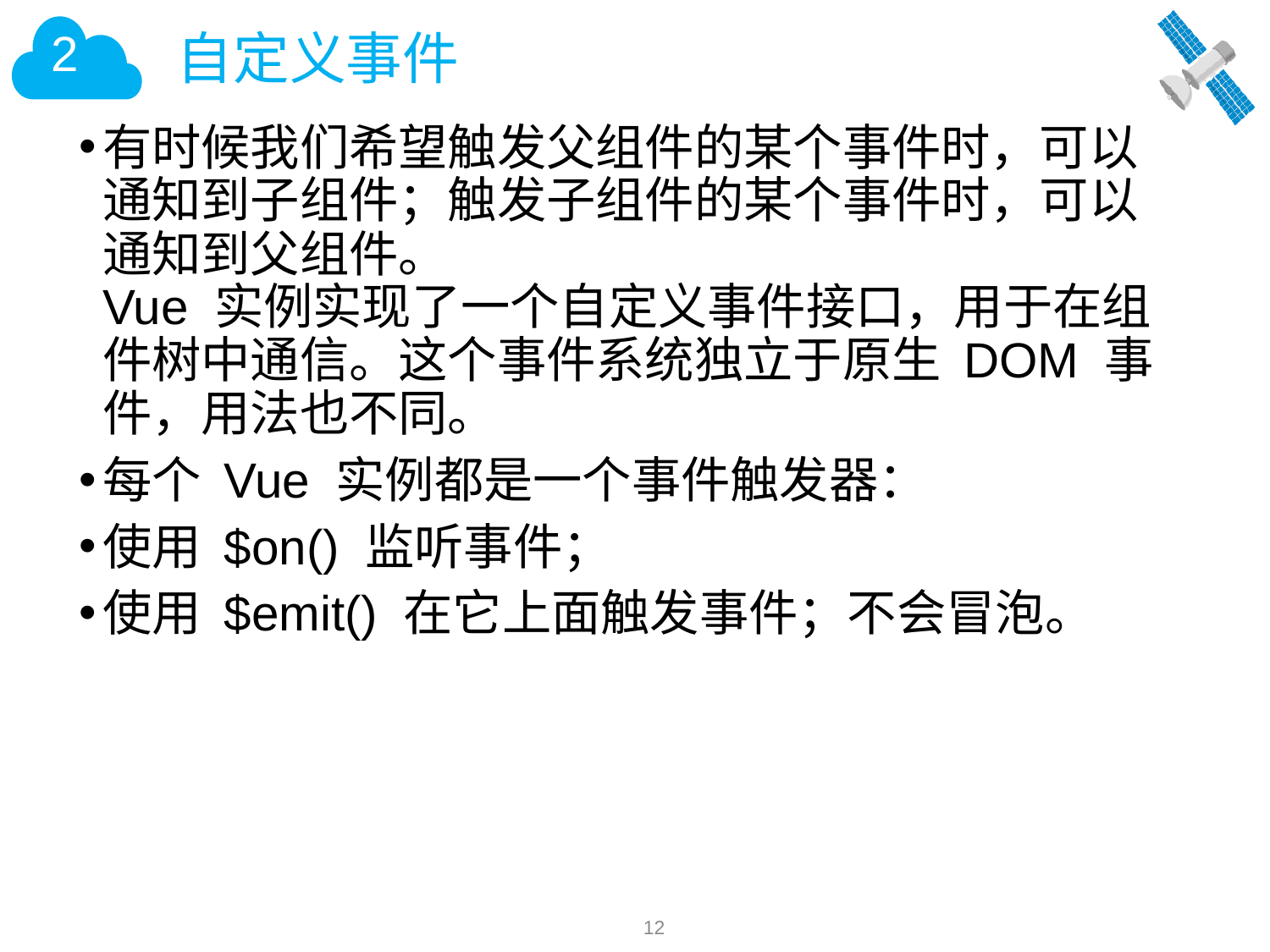

# 自定义事件
有时候我们希望触发父组件的某个事件时，可以通知到子组件；触发子组件的某个事件时，可以通知到父组件。
Vue 实例实现了一个自定义事件接口，用于在组件树中通信。这个事件系统独立于原生 DOM 事件，用法也不同。
每个 Vue 实例都是一个事件触发器：
使用 $on() 监听事件；
使用 $emit() 在它上面触发事件；不会冒泡。
12